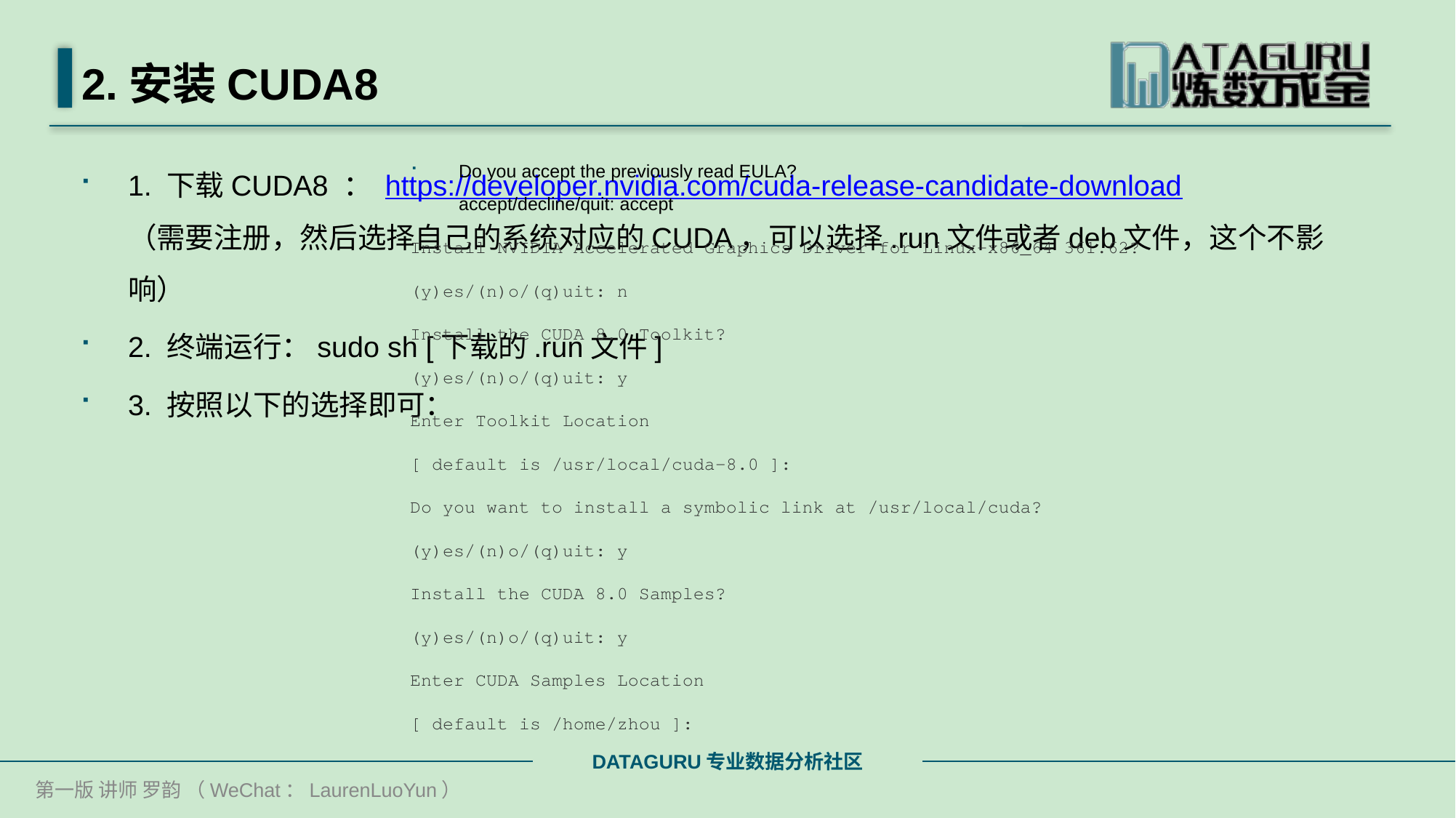

# 2.安装CUDA8
1. 下载CUDA8 ： https://developer.nvidia.com/cuda-release-candidate-download 
（需要注册，然后选择自己的系统对应的CUDA，可以选择.run文件或者deb文件，这个不影响）
2. 终端运行：sudo sh [下载的.run文件]
3. 按照以下的选择即可：
Do you accept the previously read EULA?
accept/decline/quit: accept
Install NVIDIA Accelerated Graphics Driver for Linux-x86_64 361.62?
(y)es/(n)o/(q)uit: n
Install the CUDA 8.0 Toolkit?
(y)es/(n)o/(q)uit: y
Enter Toolkit Location
[ default is /usr/local/cuda-8.0 ]:
Do you want to install a symbolic link at /usr/local/cuda?
(y)es/(n)o/(q)uit: y
Install the CUDA 8.0 Samples?
(y)es/(n)o/(q)uit: y
Enter CUDA Samples Location
[ default is /home/zhou ]: